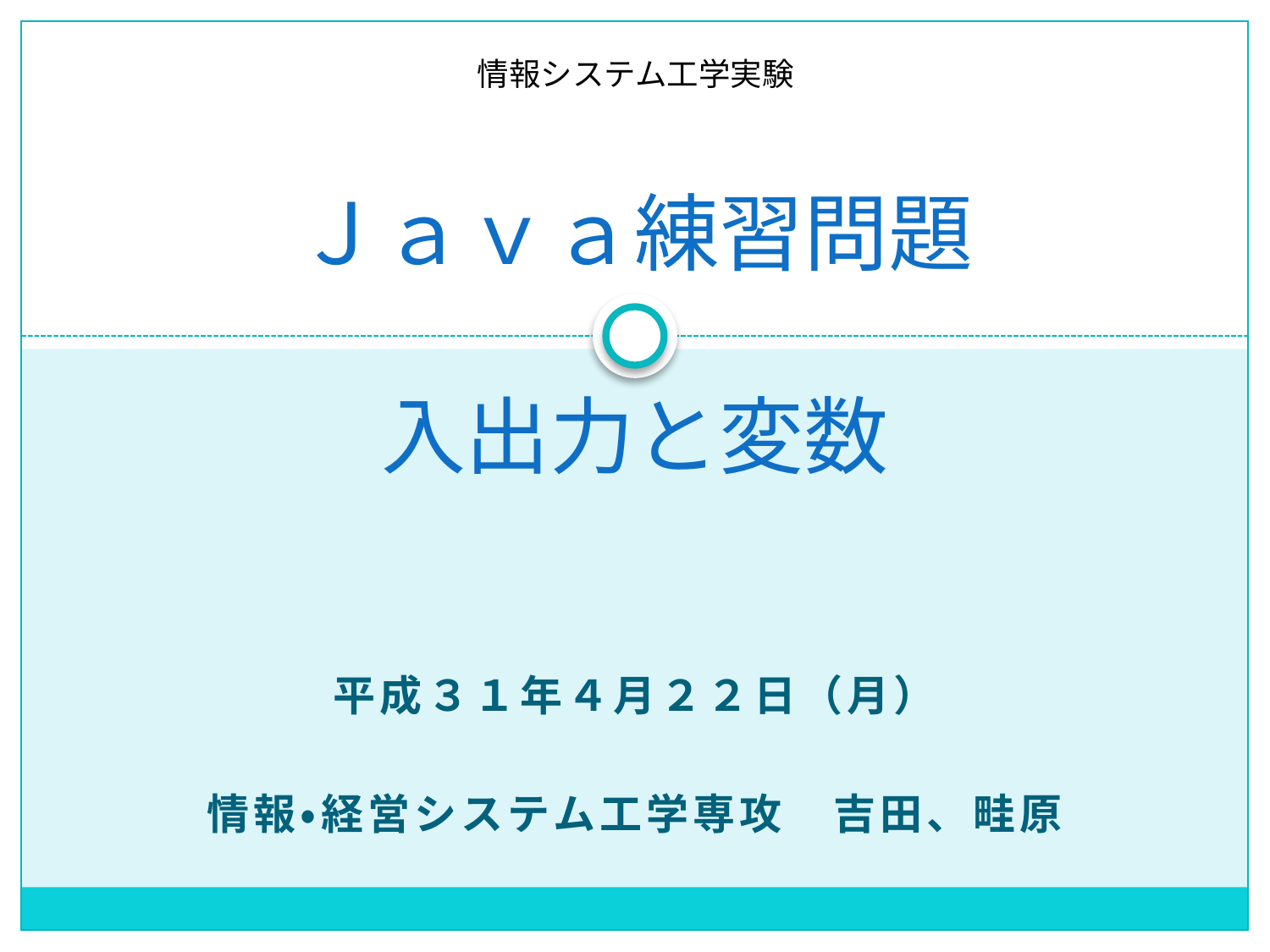

情報システム工学実験
# Ｊａｖａ練習問題 入出力と変数
平成３１年４月２２日（月）

情報・経営システム工学専攻　吉田、畦原